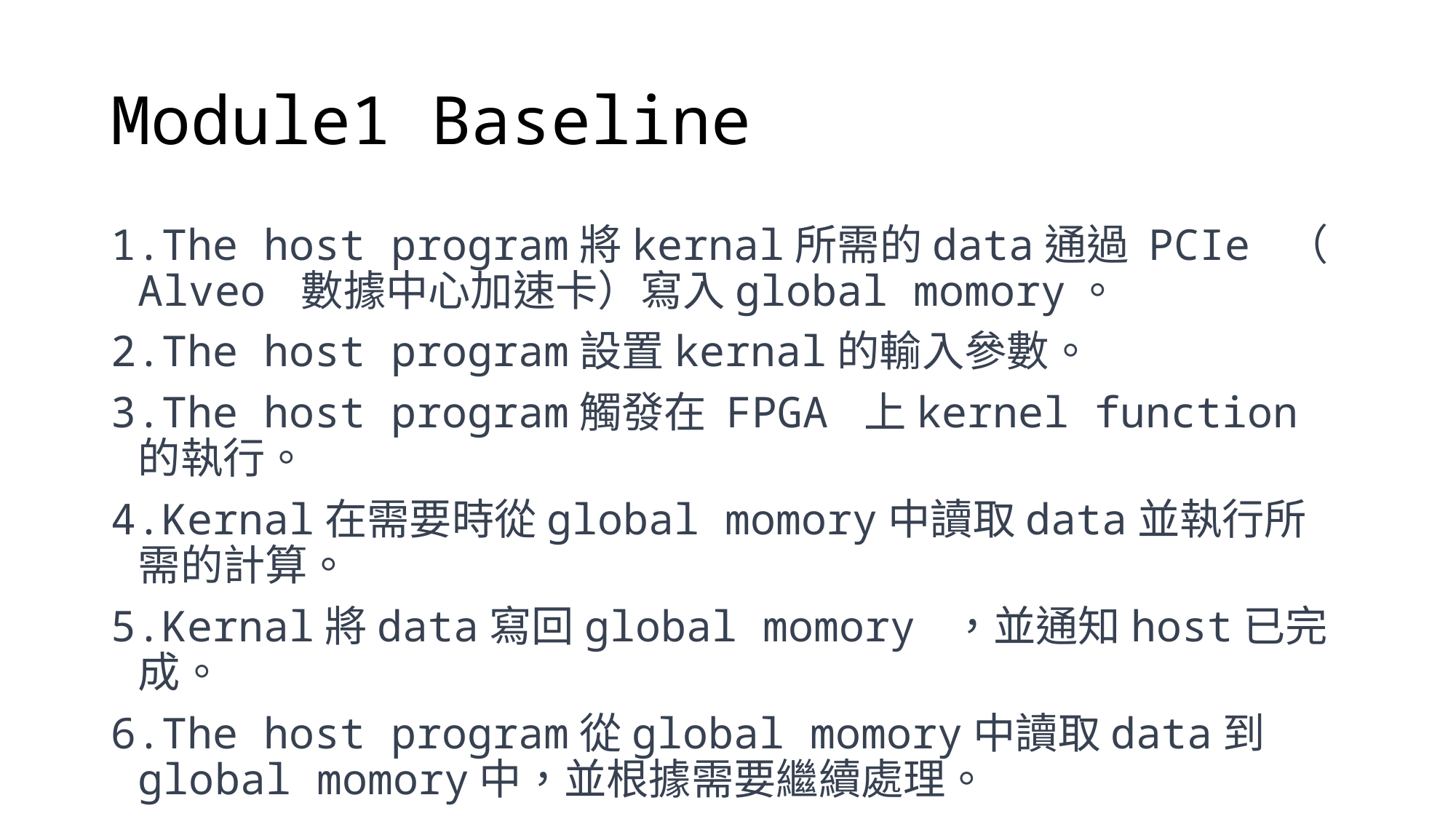

# Module1 Baseline
The host program將kernal所需的data通過 PCIe （ Alveo 數據中心加速卡）寫入global momory。
The host program設置kernal的輸入參數。
The host program觸發在 FPGA 上kernel function的執行。
Kernal在需要時從global momory中讀取data並執行所需的計算。
Kernal將data寫回global momory ，並通知host已完成。
The host program從global momory中讀取data到global momory中，並根據需要繼續處理。